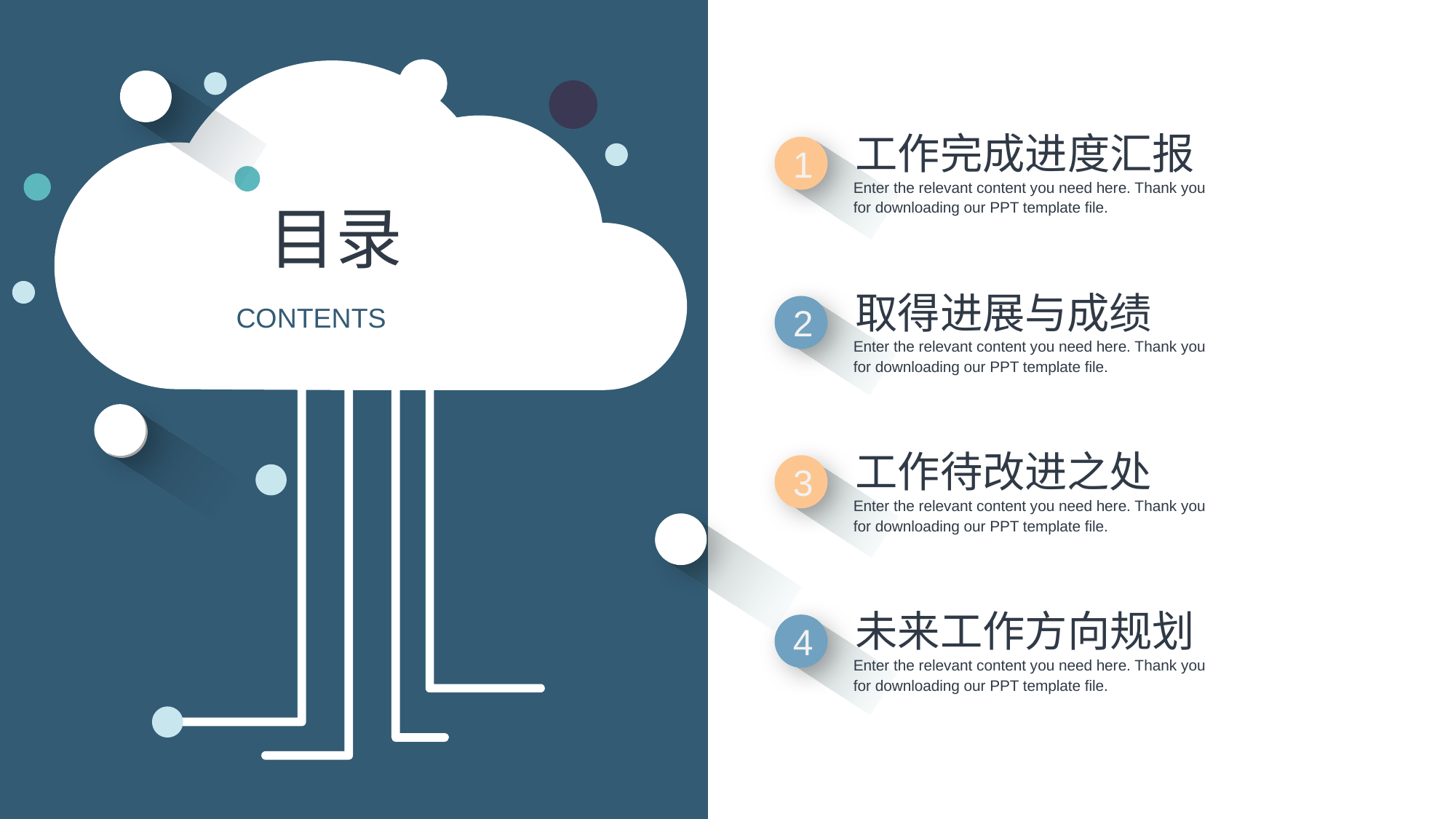

工作完成进度汇报
1

Enter the relevant content you need here. Thank you for downloading our PPT template file.
目录
取得进展与成绩
CONTENTS
2

Enter the relevant content you need here. Thank you for downloading our PPT template file.

工作待改进之处
3

Enter the relevant content you need here. Thank you for downloading our PPT template file.

未来工作方向规划
4

Enter the relevant content you need here. Thank you for downloading our PPT template file.